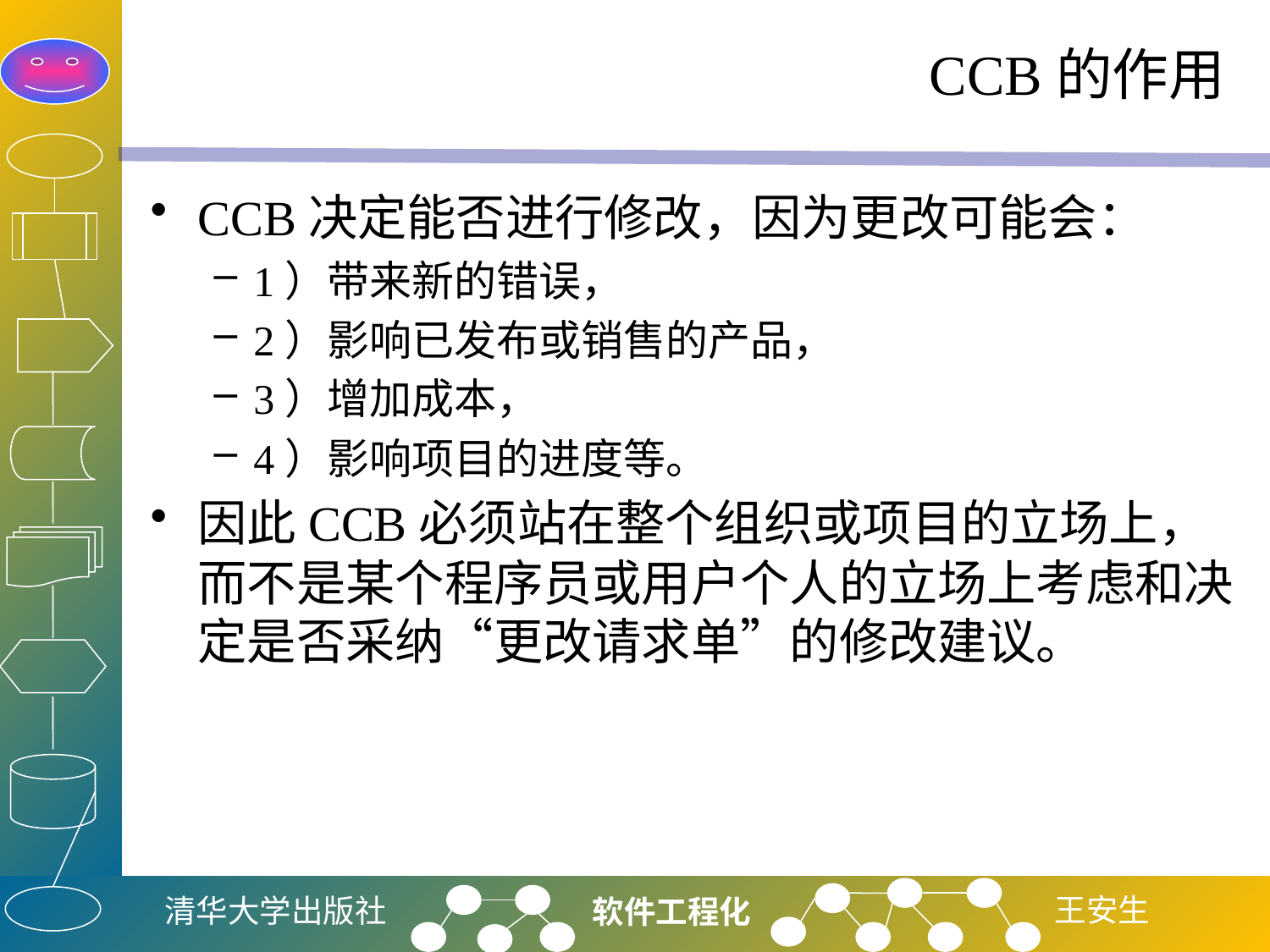

# CCB的作用
CCB决定能否进行修改，因为更改可能会：
1）带来新的错误，
2）影响已发布或销售的产品，
3）增加成本，
4）影响项目的进度等。
因此CCB必须站在整个组织或项目的立场上，而不是某个程序员或用户个人的立场上考虑和决定是否采纳“更改请求单”的修改建议。